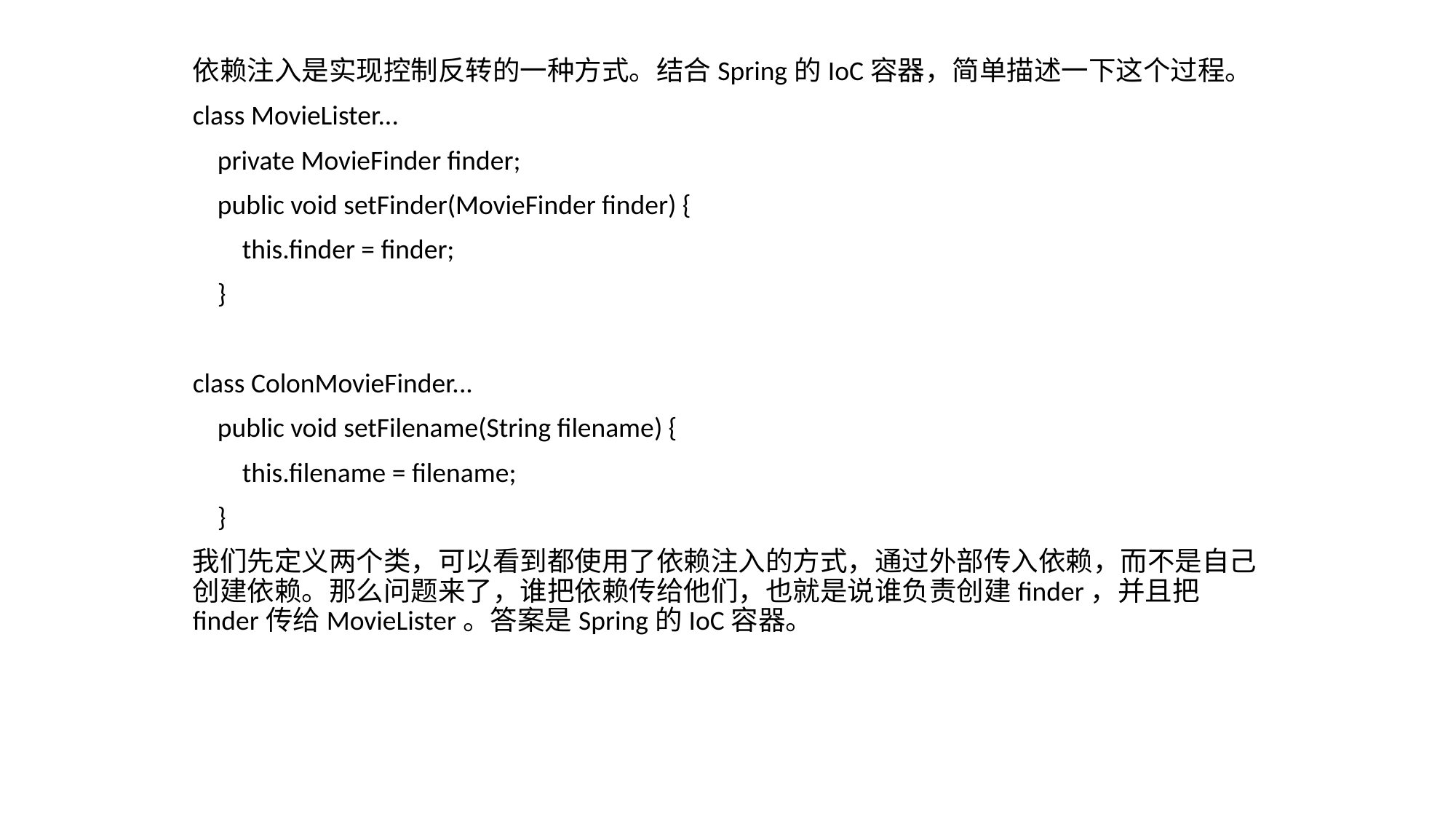

依赖注入是实现控制反转的一种方式。结合Spring的IoC容器，简单描述一下这个过程。
class MovieLister...
    private MovieFinder finder;
    public void setFinder(MovieFinder finder) {
        this.finder = finder;
    }

class ColonMovieFinder...
    public void setFilename(String filename) {
        this.filename = filename;
    }
我们先定义两个类，可以看到都使用了依赖注入的方式，通过外部传入依赖，而不是自己创建依赖。那么问题来了，谁把依赖传给他们，也就是说谁负责创建finder，并且把finder传给MovieLister。答案是Spring的IoC容器。